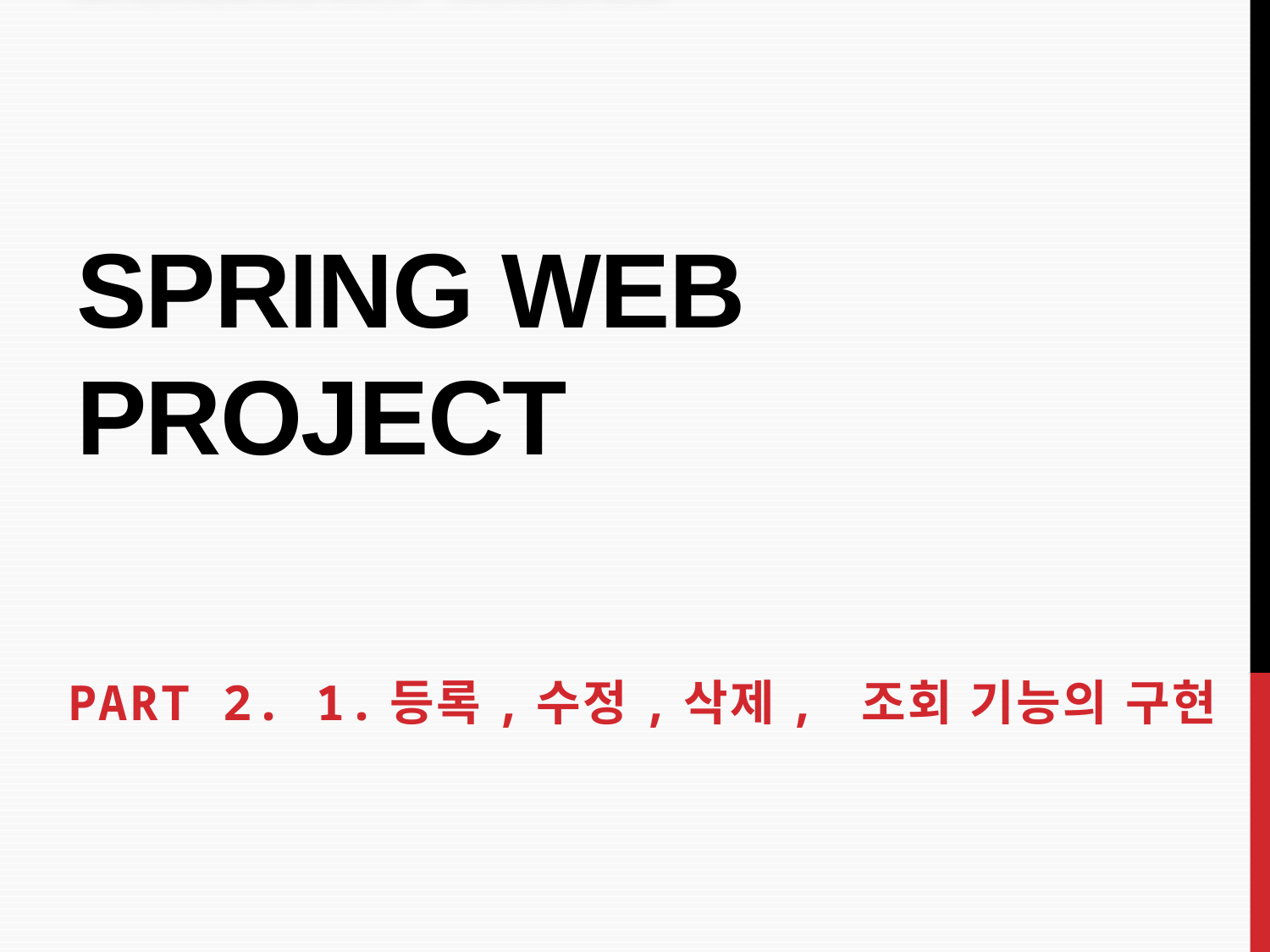

# Spring Web Project
PART 2. 1.등록,수정,삭제, 조회 기능의 구현